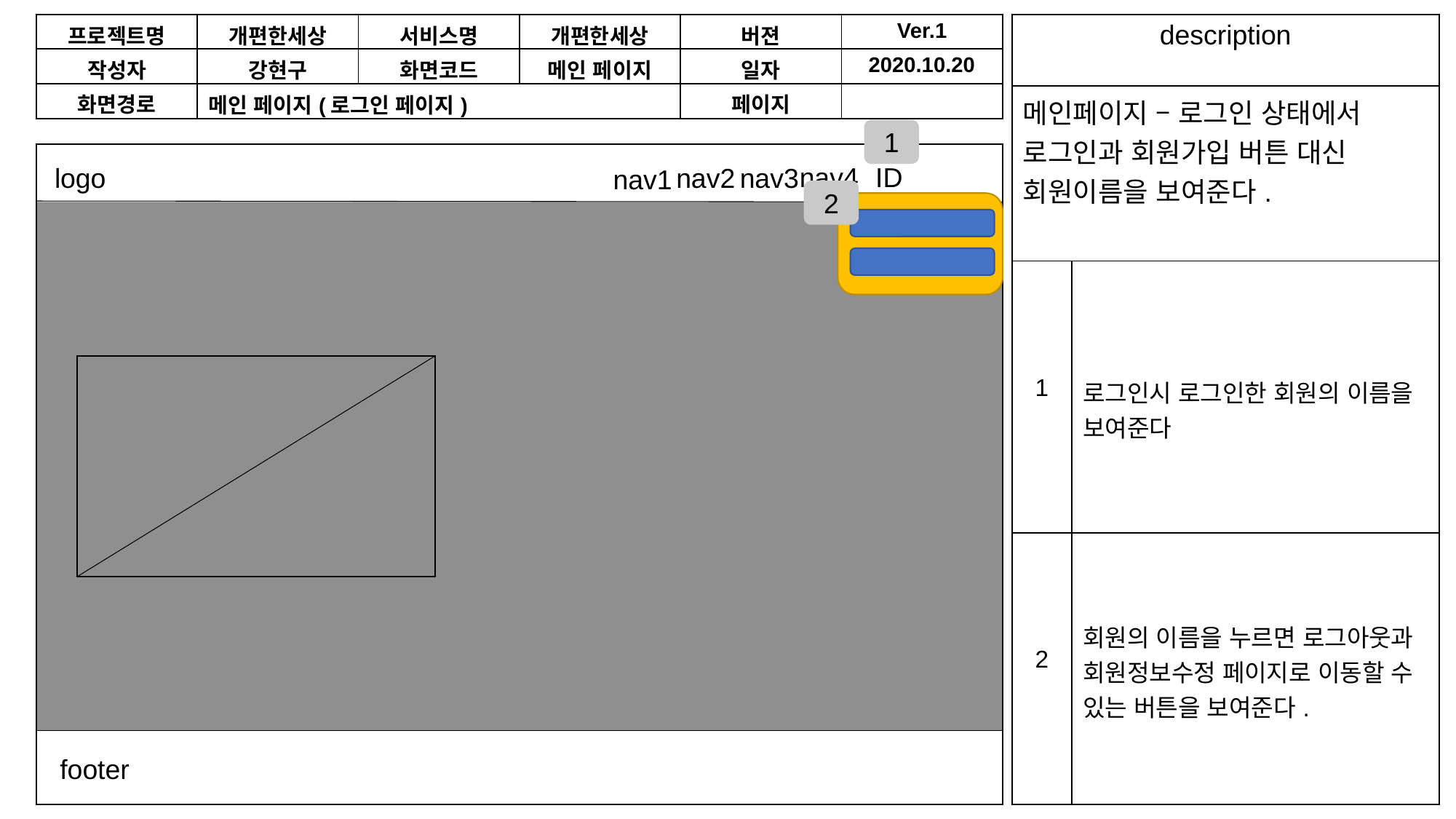

| 프로젝트명 | 개편한세상 | 서비스명 | 개편한세상 | 버젼 | Ver.1 |
| --- | --- | --- | --- | --- | --- |
| 작성자 | 강현구 | 화면코드 | 메인 페이지 | 일자 | 2020.10.20 |
| 화면경로 | 메인 페이지(로그인 페이지) |  |  | 페이지 |  |
| description |  |
| --- | --- |
| 메인페이지 – 로그인 상태에서 로그인과 회원가입 버튼 대신 회원이름을 보여준다. |  |
| 1 | 로그인시 로그인한 회원의 이름을 보여준다 |
| 2 | 회원의 이름을 누르면 로그아웃과 회원정보수정 페이지로 이동할 수 있는 버튼을 보여준다. |
1

nav4
ID
nav2
nav3
nav1
logo
2

footer